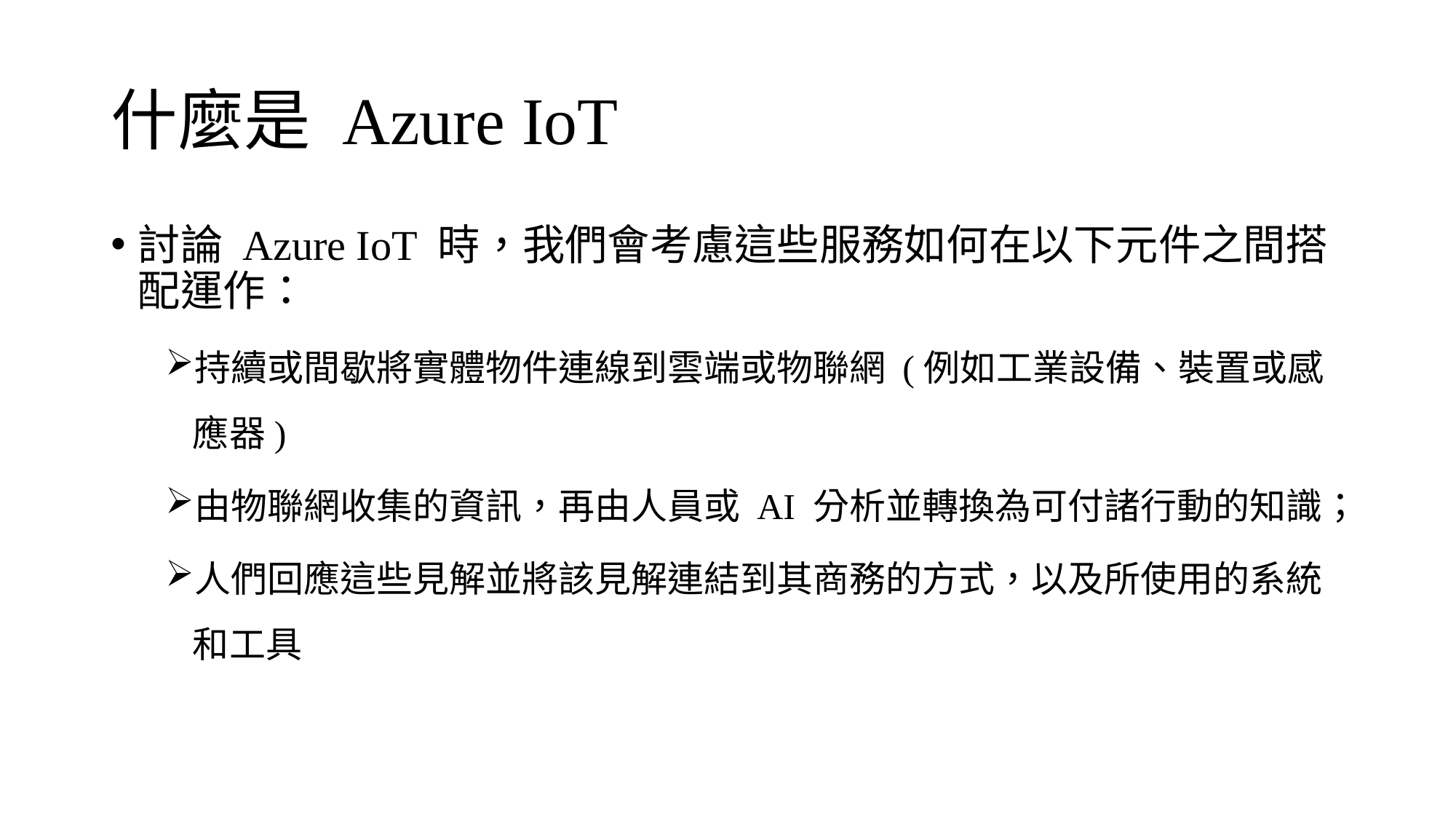

# 什麼是 Azure IoT
討論 Azure IoT 時，我們會考慮這些服務如何在以下元件之間搭配運作：
持續或間歇將實體物件連線到雲端或物聯網 (例如工業設備、裝置或感應器)
由物聯網收集的資訊，再由人員或 AI 分析並轉換為可付諸行動的知識；
人們回應這些見解並將該見解連結到其商務的方式，以及所使用的系統和工具